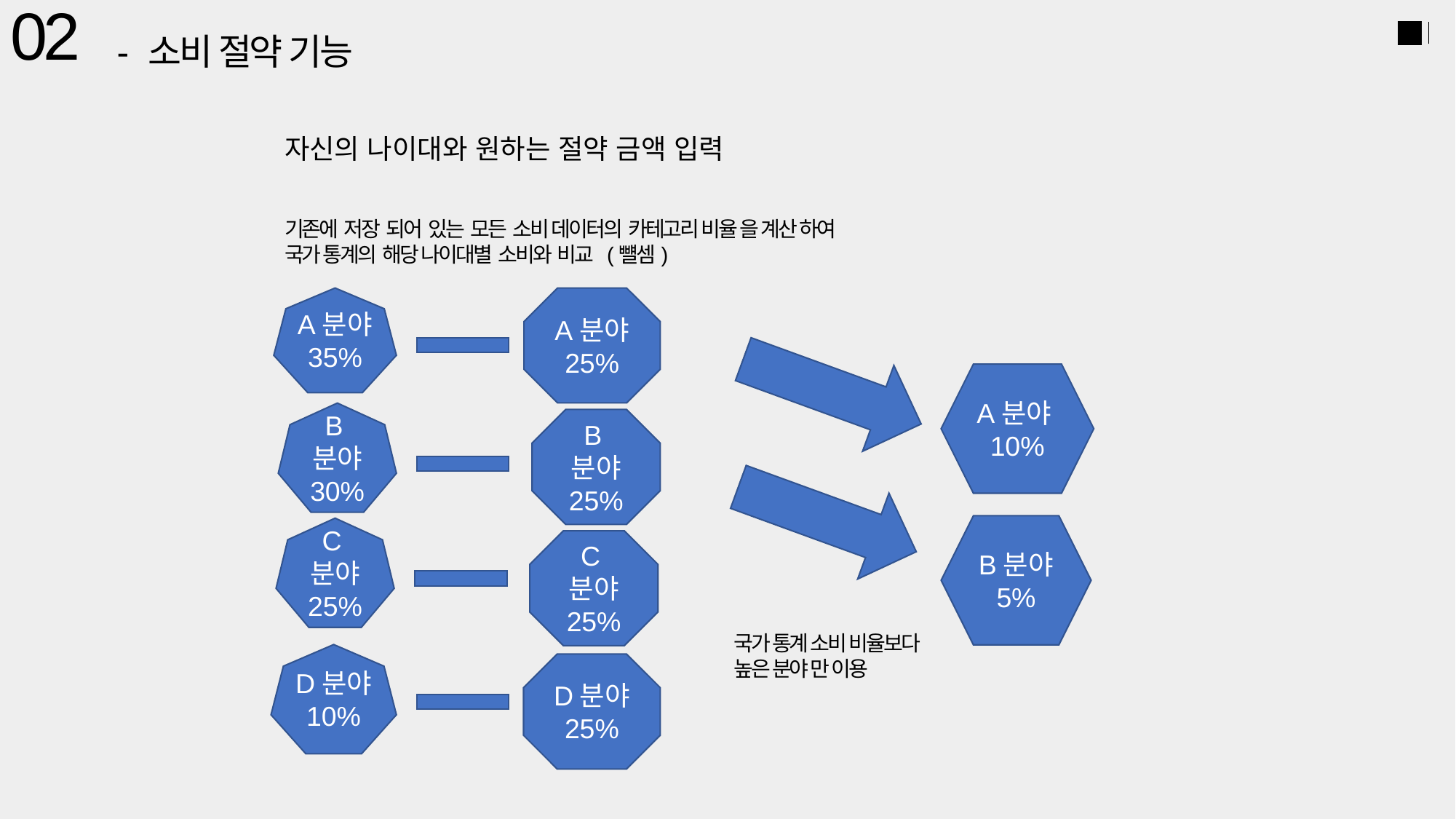

02

- 소비 절약 기능

자신의 나이대와 원하는 절약 금액 입력

기존에  저장  되어  있는  모든  소비 데이터의  카테고리 비율 을 계산 하여
국가 통계의  해당 나이대별  소비와  비교  (뺼셈)
A분야
35%
A분야
25%

A분야10%
B분야
30%
B분야
25%

B분야 5%
C분야
25%
C분야
25%

국가 통계 소비 비율보다 높은 분야 만 이용
D분야
10%
D분야
25%